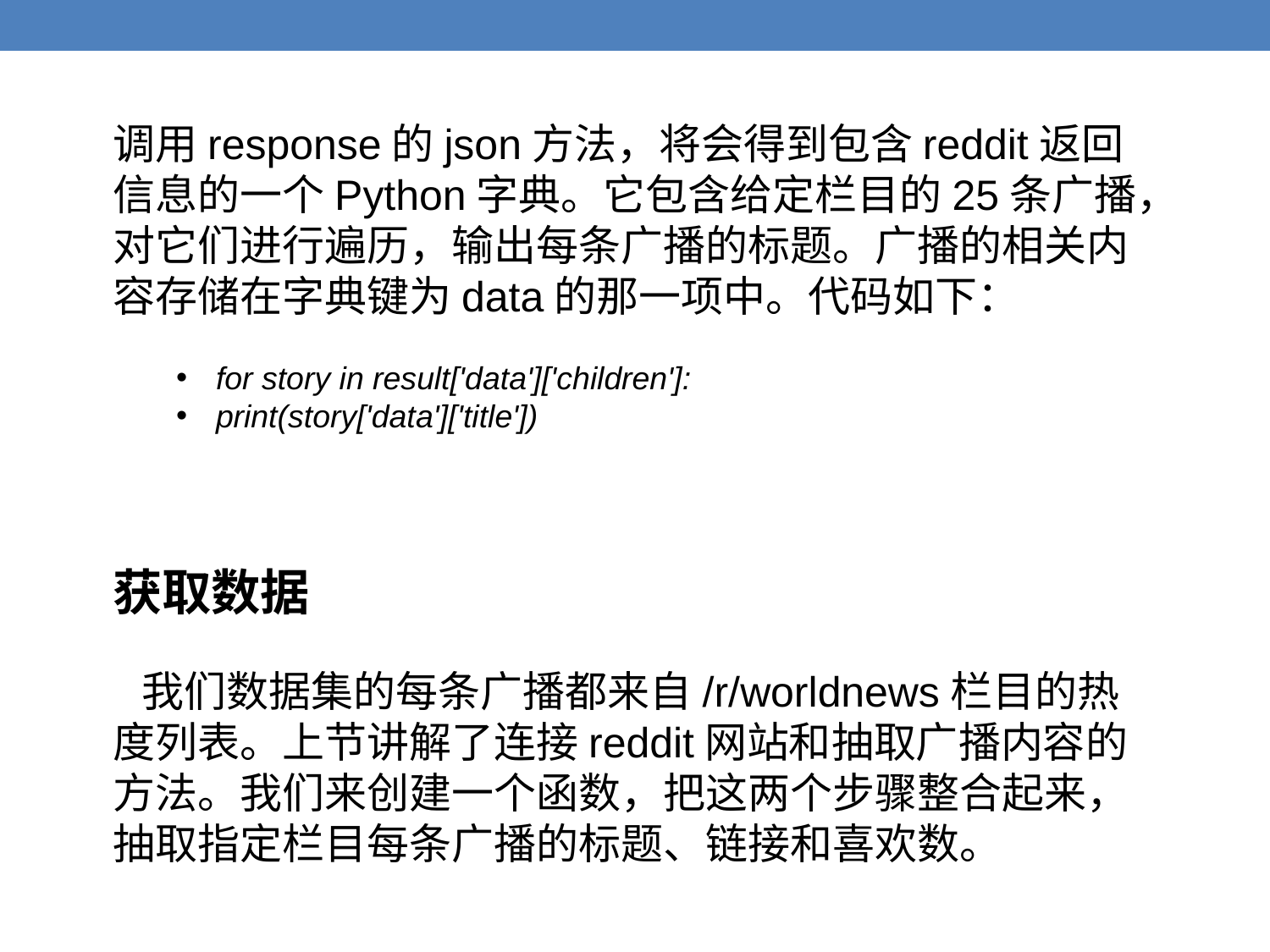

调用response的json方法，将会得到包含reddit返回信息的一个Python字典。它包含给定栏目的25条广播，对它们进行遍历，输出每条广播的标题。广播的相关内容存储在字典键为data的那一项中。代码如下：

for story in result['data']['children']:
print(story['data']['title'])
获取数据
  我们数据集的每条广播都来自/r/worldnews栏目的热度列表。上节讲解了连接reddit网站和抽取广播内容的方法。我们来创建一个函数，把这两个步骤整合起来，抽取指定栏目每条广播的标题、链接和喜欢数。